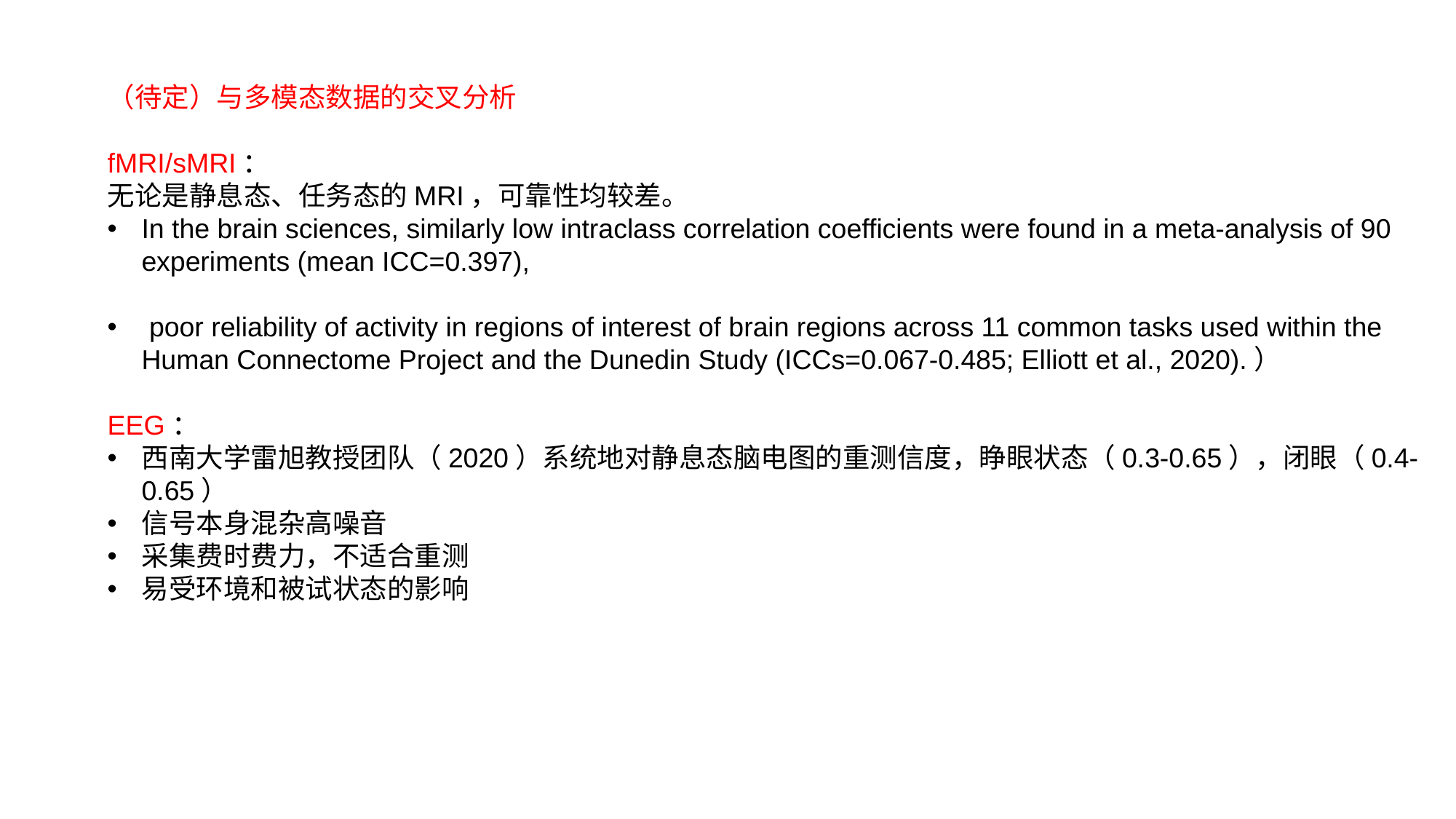

（待定）与多模态数据的交叉分析

fMRI/sMRI：
无论是静息态、任务态的MRI，可靠性均较差。
In the brain sciences, similarly low intraclass correlation coefficients were found in a meta-analysis of 90 experiments (mean ICC=0.397),

 poor reliability of activity in regions of interest of brain regions across 11 common tasks used within the Human Connectome Project and the Dunedin Study (ICCs=0.067-0.485; Elliott et al., 2020).）

EEG：
西南大学雷旭教授团队（2020）系统地对静息态脑电图的重测信度，睁眼状态（0.3-0.65），闭眼（0.4-0.65）
信号本身混杂高噪音
采集费时费力，不适合重测
易受环境和被试状态的影响